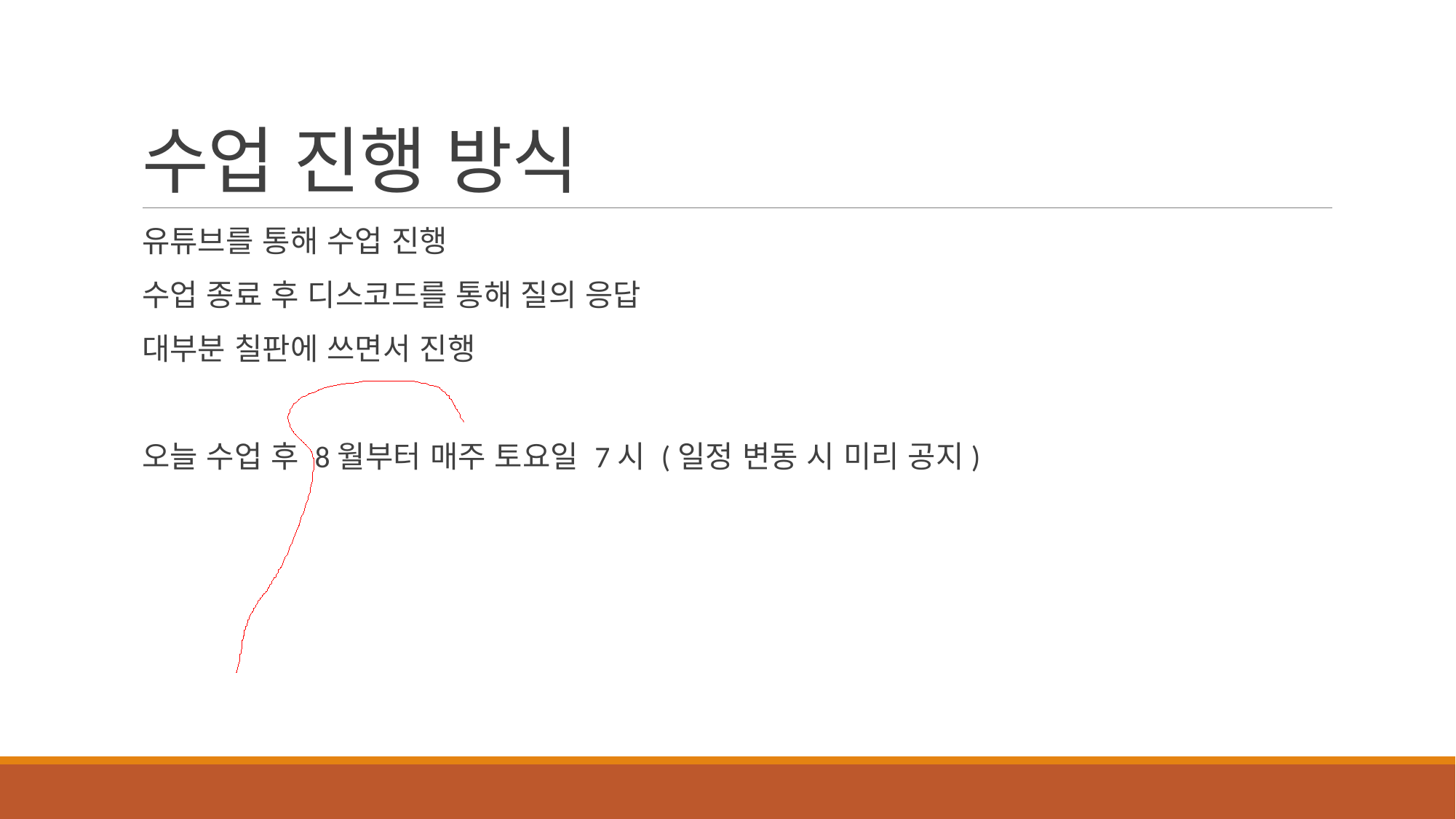

# 수업 진행 방식
유튜브를 통해 수업 진행
수업 종료 후 디스코드를 통해 질의 응답
대부분 칠판에 쓰면서 진행

오늘 수업 후 8월부터 매주 토요일 7시 (일정 변동 시 미리 공지)